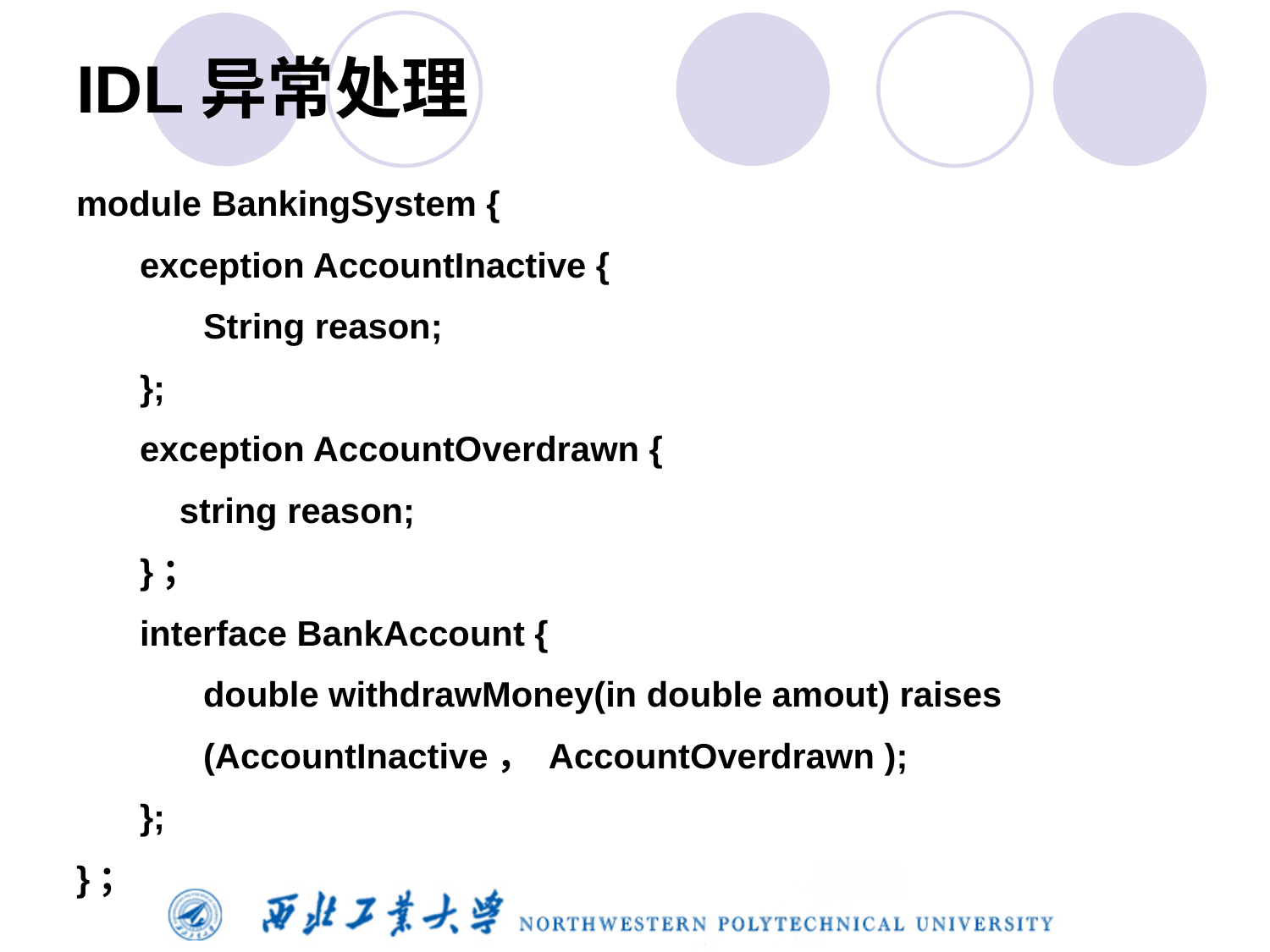

# IDL异常处理
module BankingSystem {
exception AccountInactive {
String reason;
};
exception AccountOverdrawn {
	string reason;
}；
interface BankAccount {
double withdrawMoney(in double amout) raises
(AccountInactive， AccountOverdrawn );
};
}；